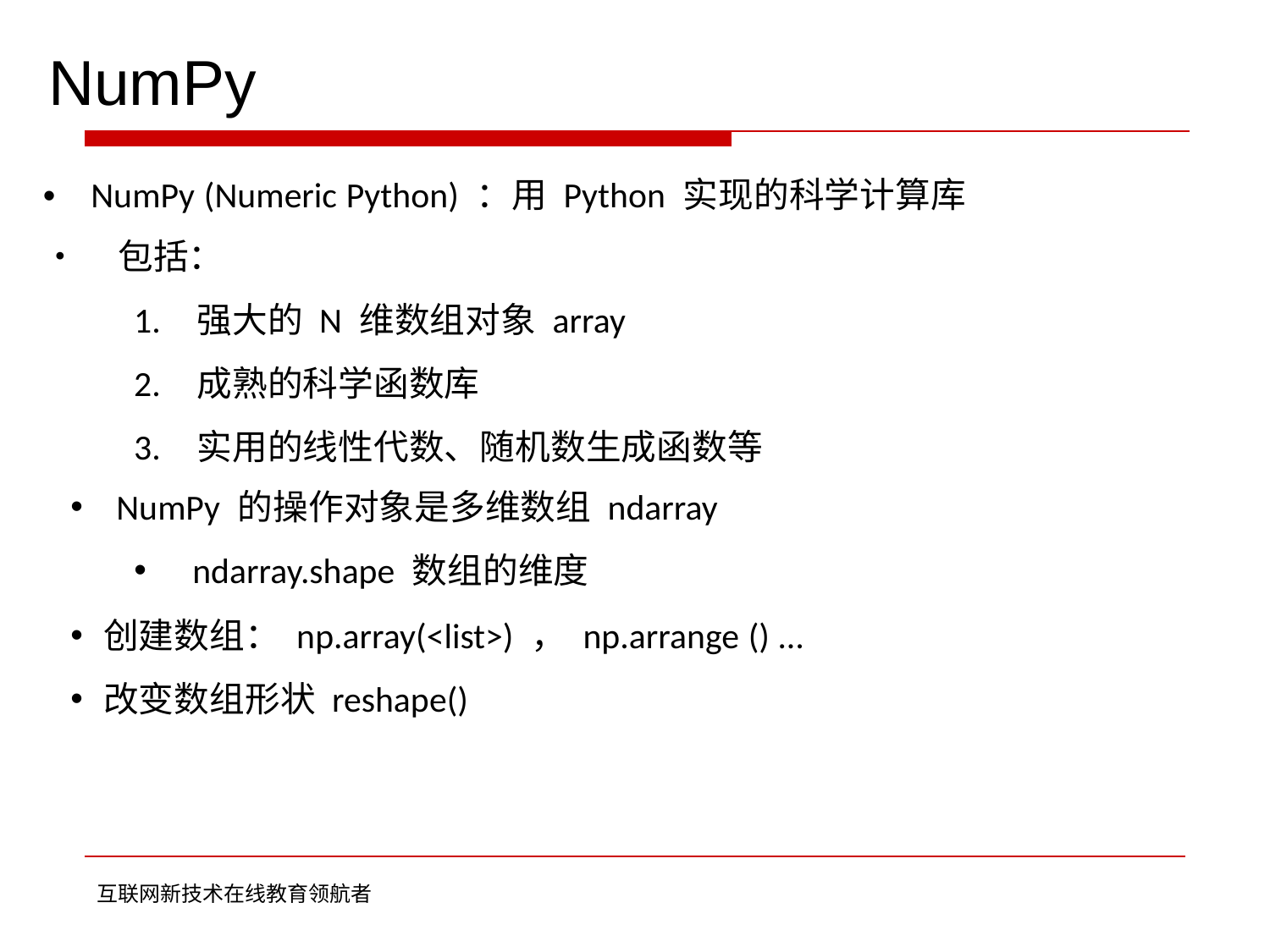

NumPy

•    NumPy (Numeric Python) ：用 Python 实现的科学计算库
•    包括：

强大的 N 维数组对象 array
成熟的科学函数库
实用的线性代数、随机数生成函数等
1.

2.

3.
NumPy 的操作对象是多维数组 ndarray
•
ndarray.shape 数组的维度
•
创建数组： np.array(<list>) ， np.arrange () …
改变数组形状 reshape()
•

•

互联网新技术在线教育领航者